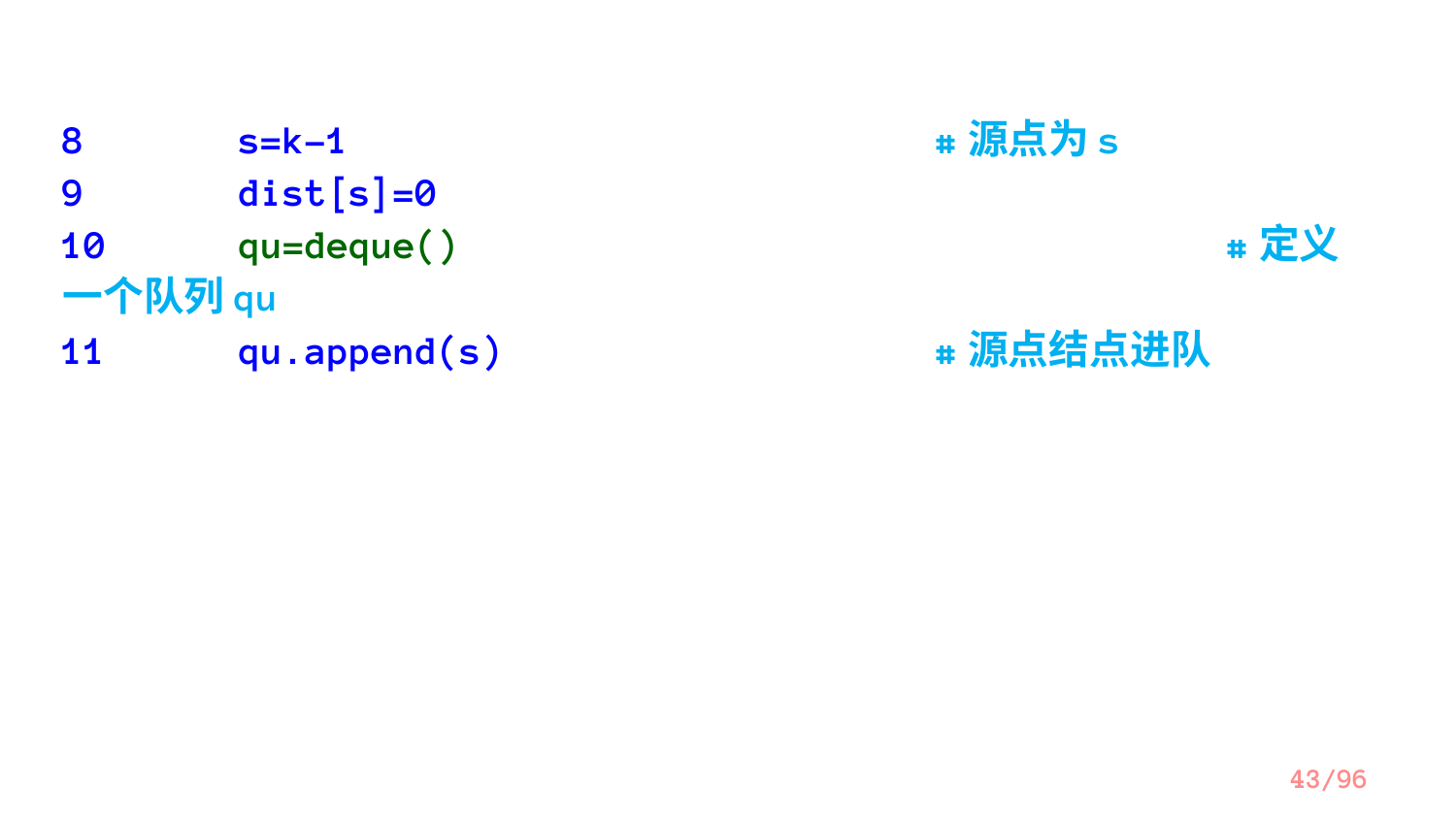

8       s=k-1              		#源点为s
9       dist[s]=0
10      qu=deque()  					#定义一个队列qu
11      qu.append(s)       	 	#源点结点进队
43/96